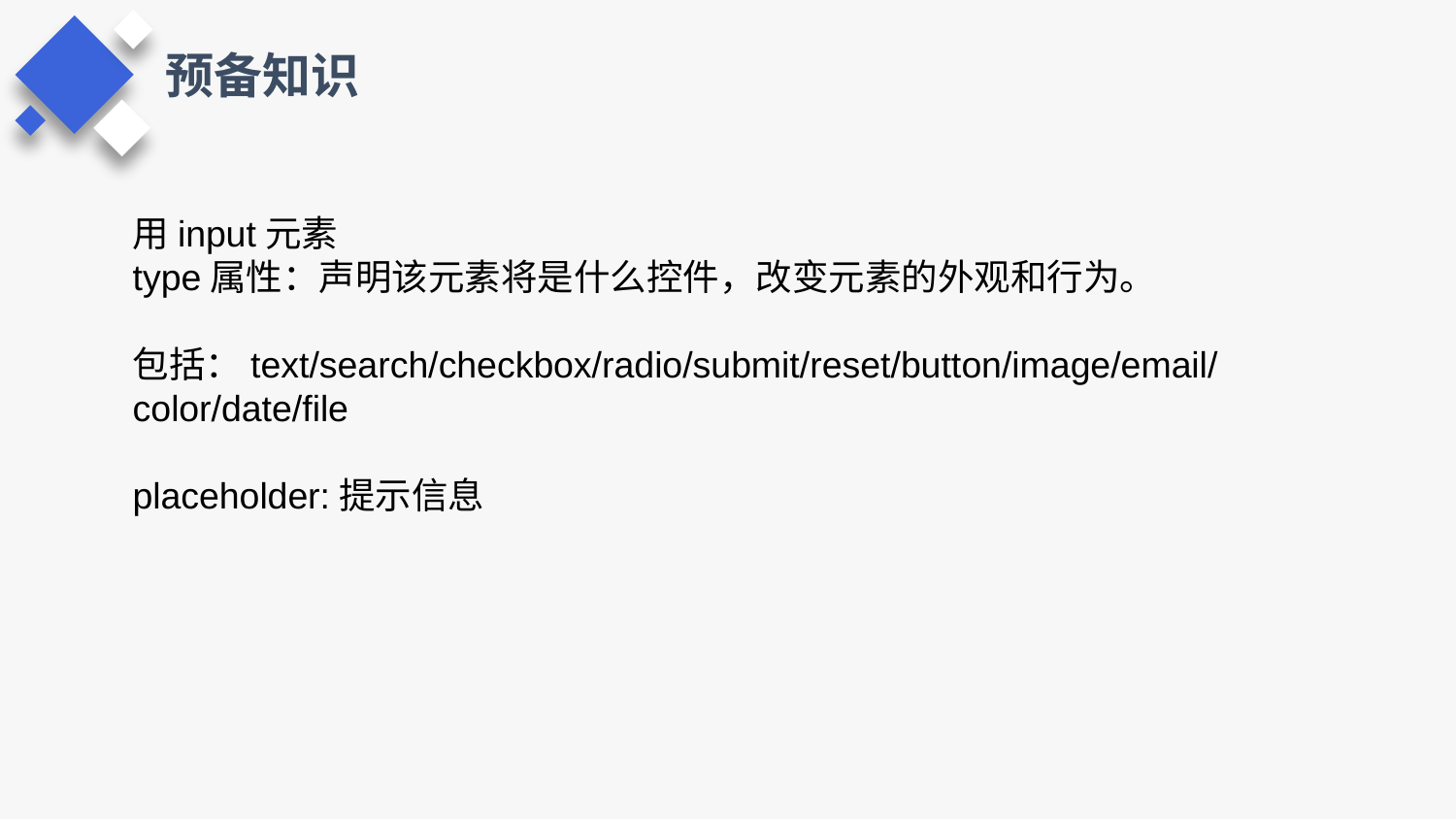

预备知识

用input元素
type属性：声明该元素将是什么控件，改变元素的外观和行为。

包括：text/search/checkbox/radio/submit/reset/button/image/email/color/date/file

placeholder:提示信息